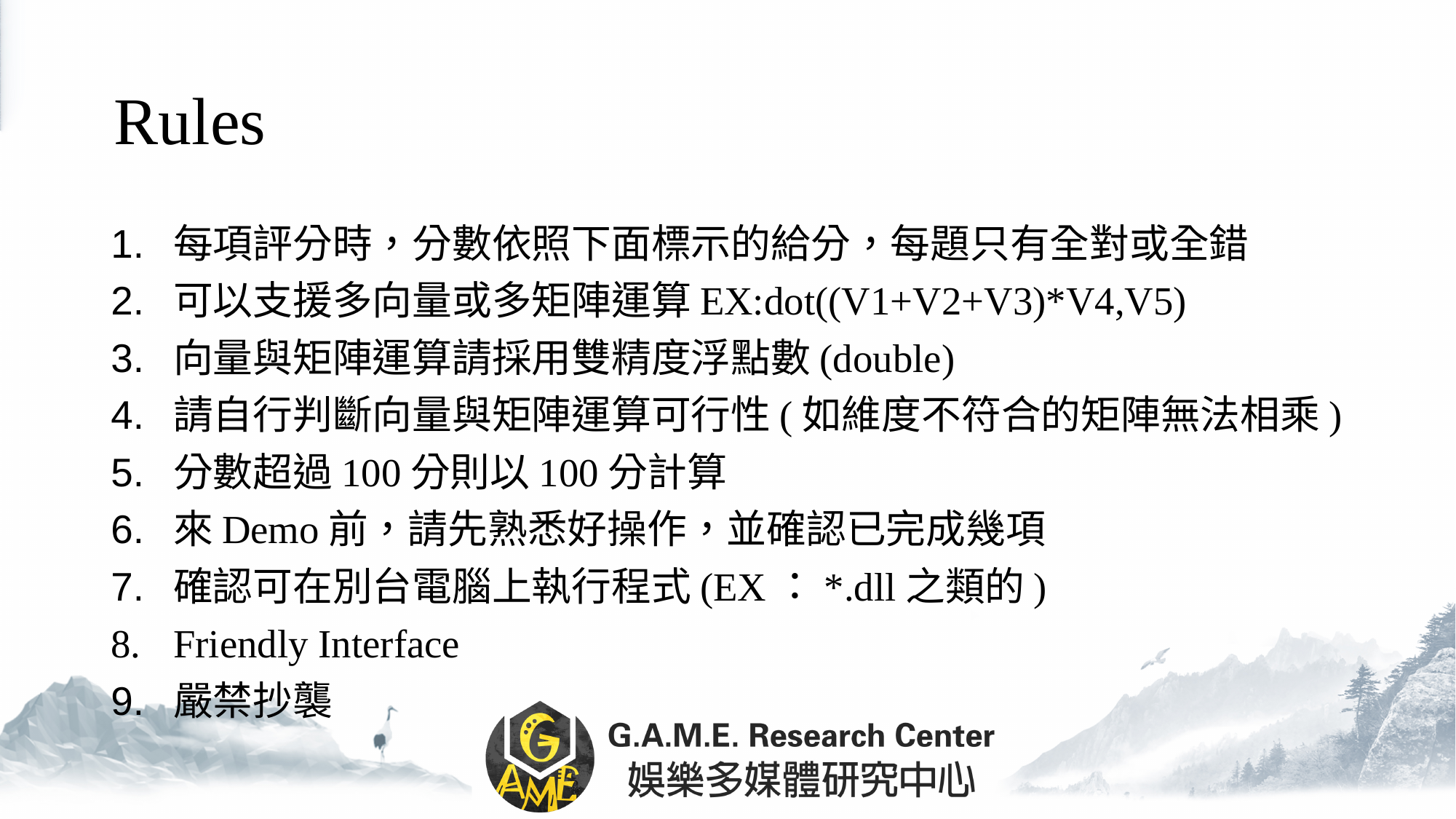

# Rules
每項評分時，分數依照下面標示的給分，每題只有全對或全錯
可以支援多向量或多矩陣運算EX:dot((V1+V2+V3)*V4,V5)
向量與矩陣運算請採用雙精度浮點數(double)
請自行判斷向量與矩陣運算可行性(如維度不符合的矩陣無法相乘)
分數超過100分則以100分計算
來Demo前，請先熟悉好操作，並確認已完成幾項
確認可在別台電腦上執行程式(EX：*.dll之類的)
Friendly Interface
嚴禁抄襲